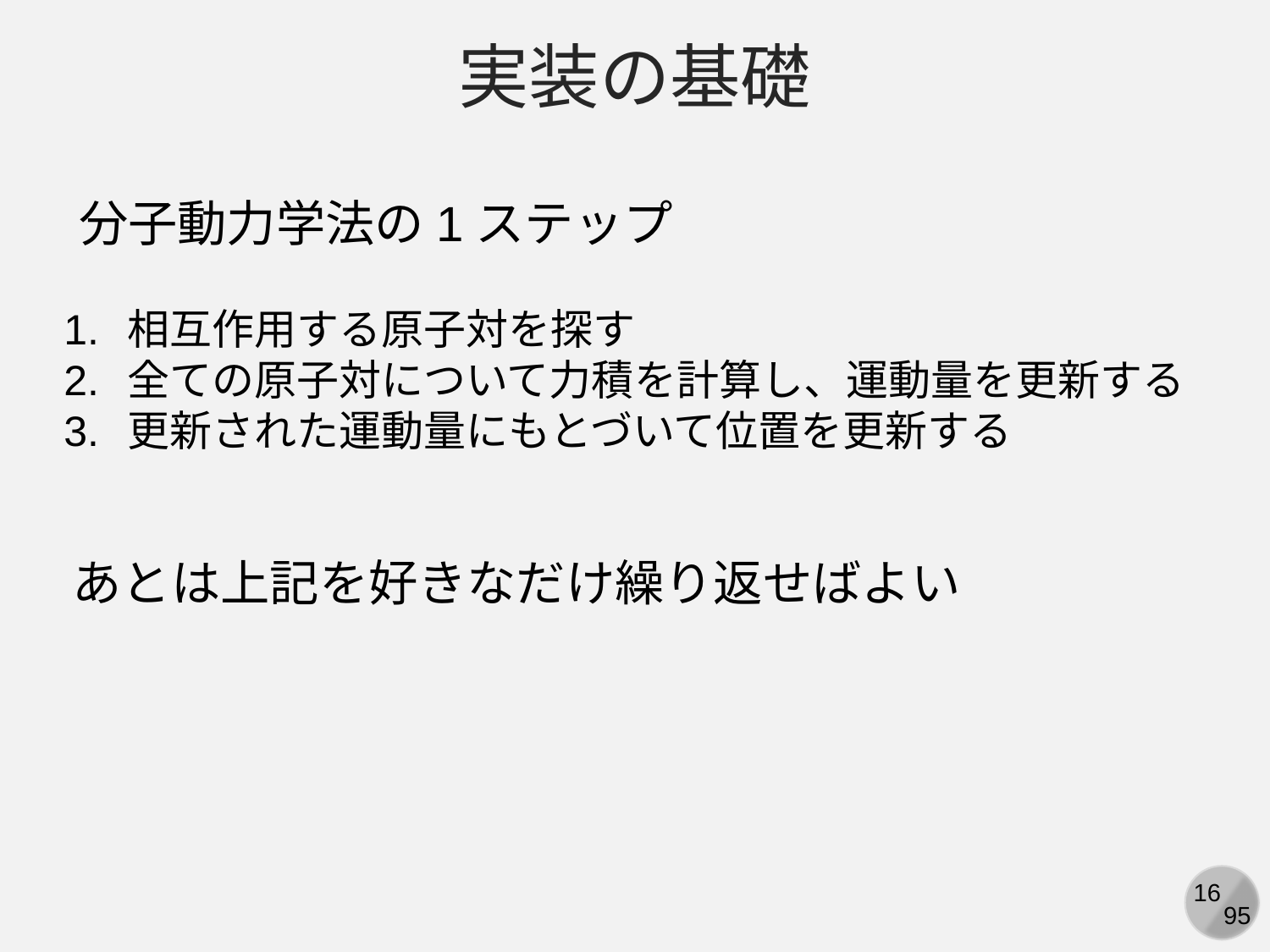

実装の基礎
分子動力学法の1ステップ
相互作用する原子対を探す
全ての原子対について力積を計算し、運動量を更新する
更新された運動量にもとづいて位置を更新する
あとは上記を好きなだけ繰り返せばよい